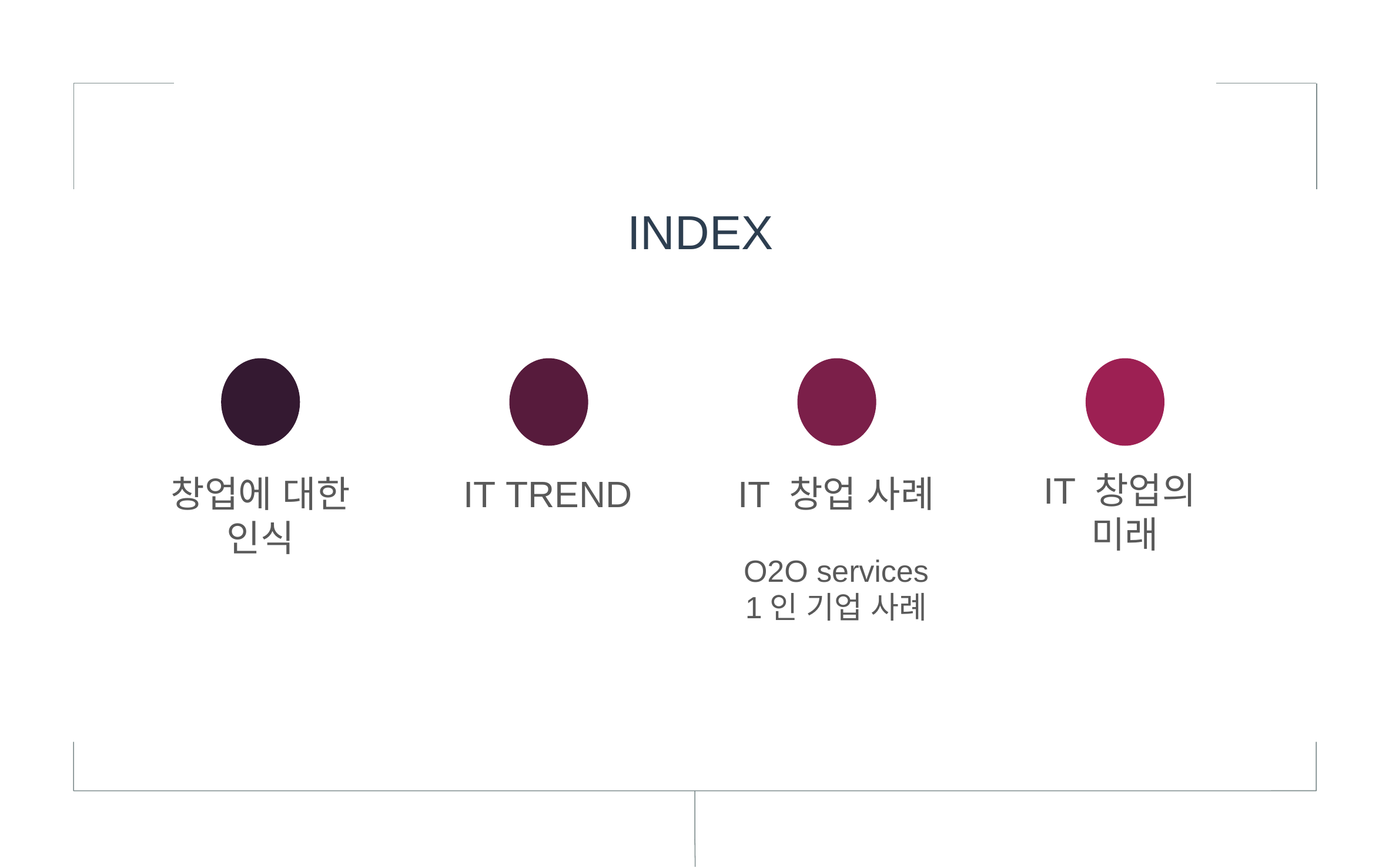

INDEX

IT 창업의
미래
창업에 대한 인식
IT TREND
IT 창업 사례

O2O services
1인 기업 사례